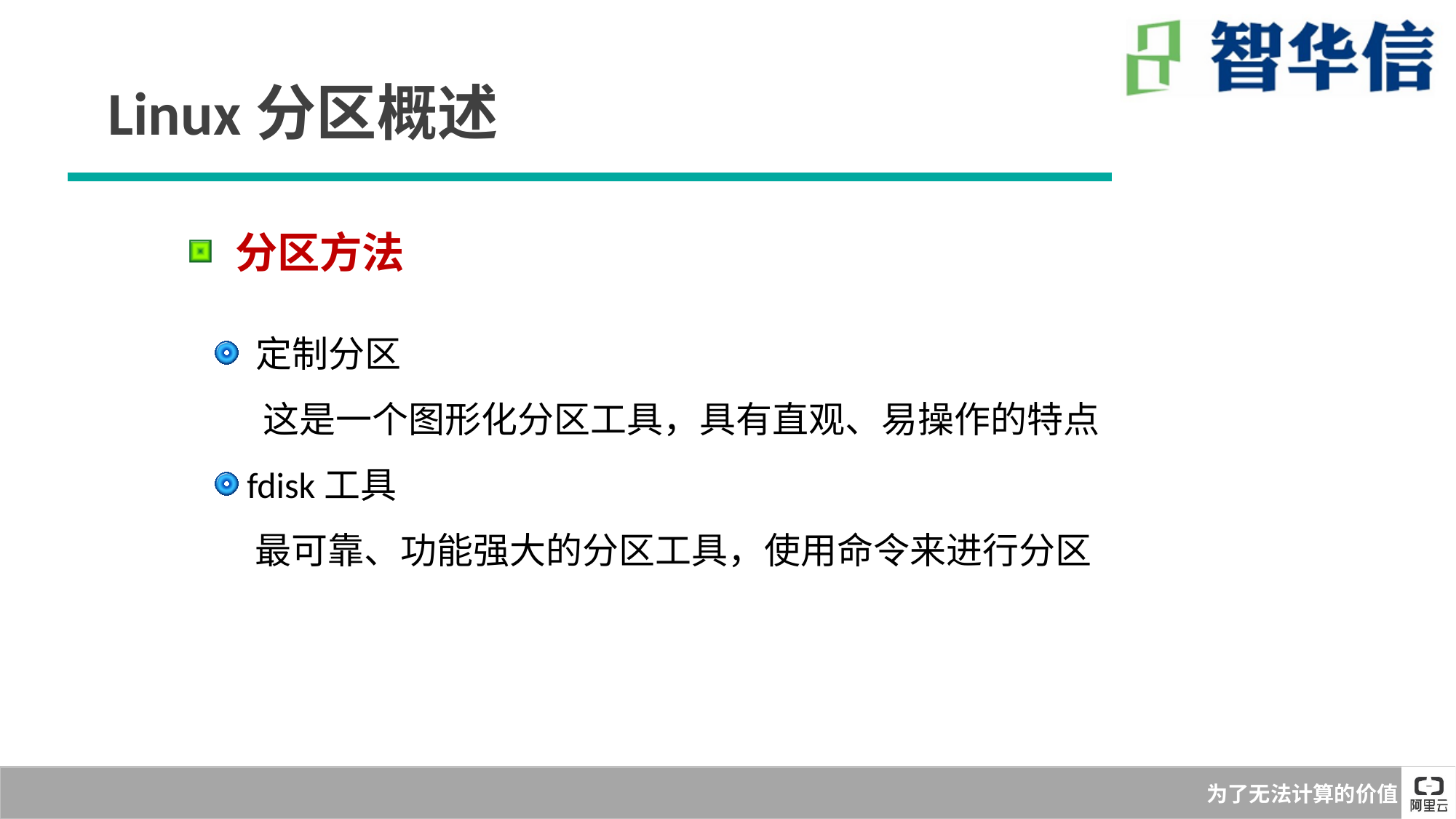

Linux分区概述
 分区方法
 定制分区
     这是一个图形化分区工具，具有直观、易操作的特点
 fdisk工具
    最可靠、功能强大的分区工具，使用命令来进行分区